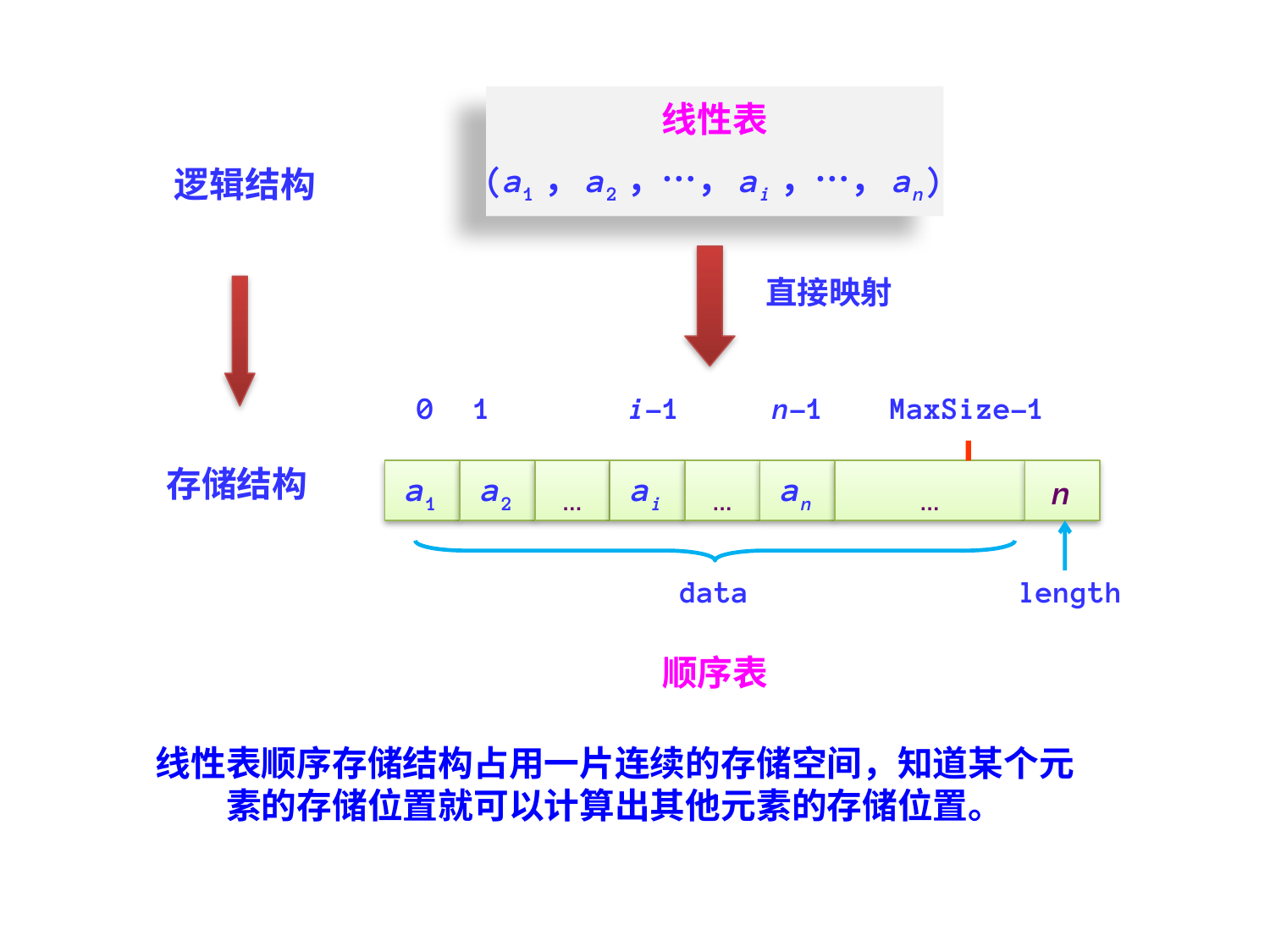

线性表
(a1，a2，…，ai，…，an)
逻辑结构

直接映射

0
1
i-1
n-1
MaxSize-1

存储结构
a1
a2
…
ai
…
an
…
n

data
length
顺序表
线性表顺序存储结构占用一片连续的存储空间，知道某个元素的存储位置就可以计算出其他元素的存储位置。